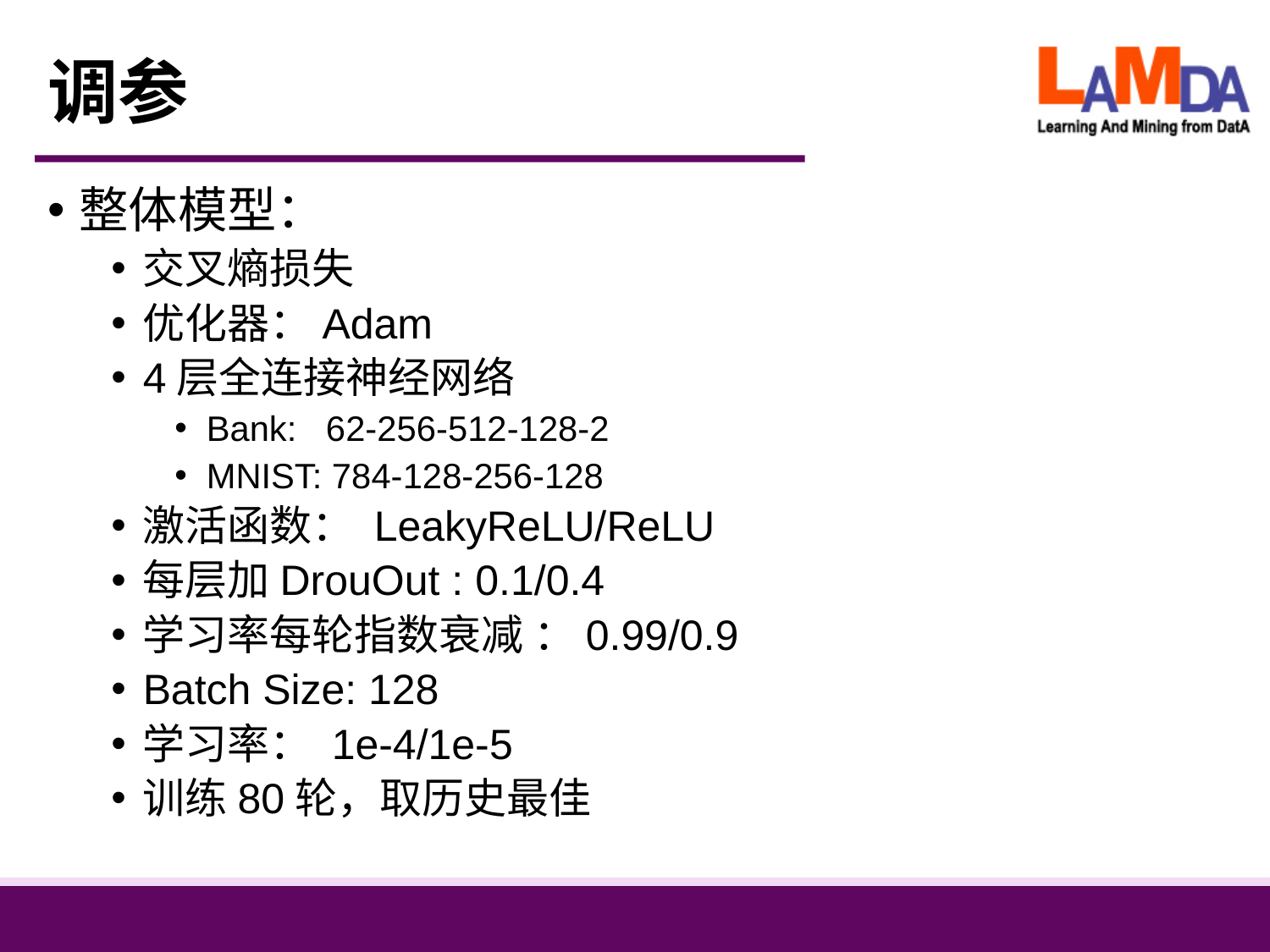

# 调参
整体模型：
交叉熵损失
优化器：Adam
4层全连接神经网络
Bank:   62-256-512-128-2
MNIST: 784-128-256-128
激活函数： LeakyReLU/ReLU
每层加DrouOut : 0.1/0.4
学习率每轮指数衰减 ：0.99/0.9
Batch Size: 128
学习率： 1e-4/1e-5
训练80轮，取历史最佳